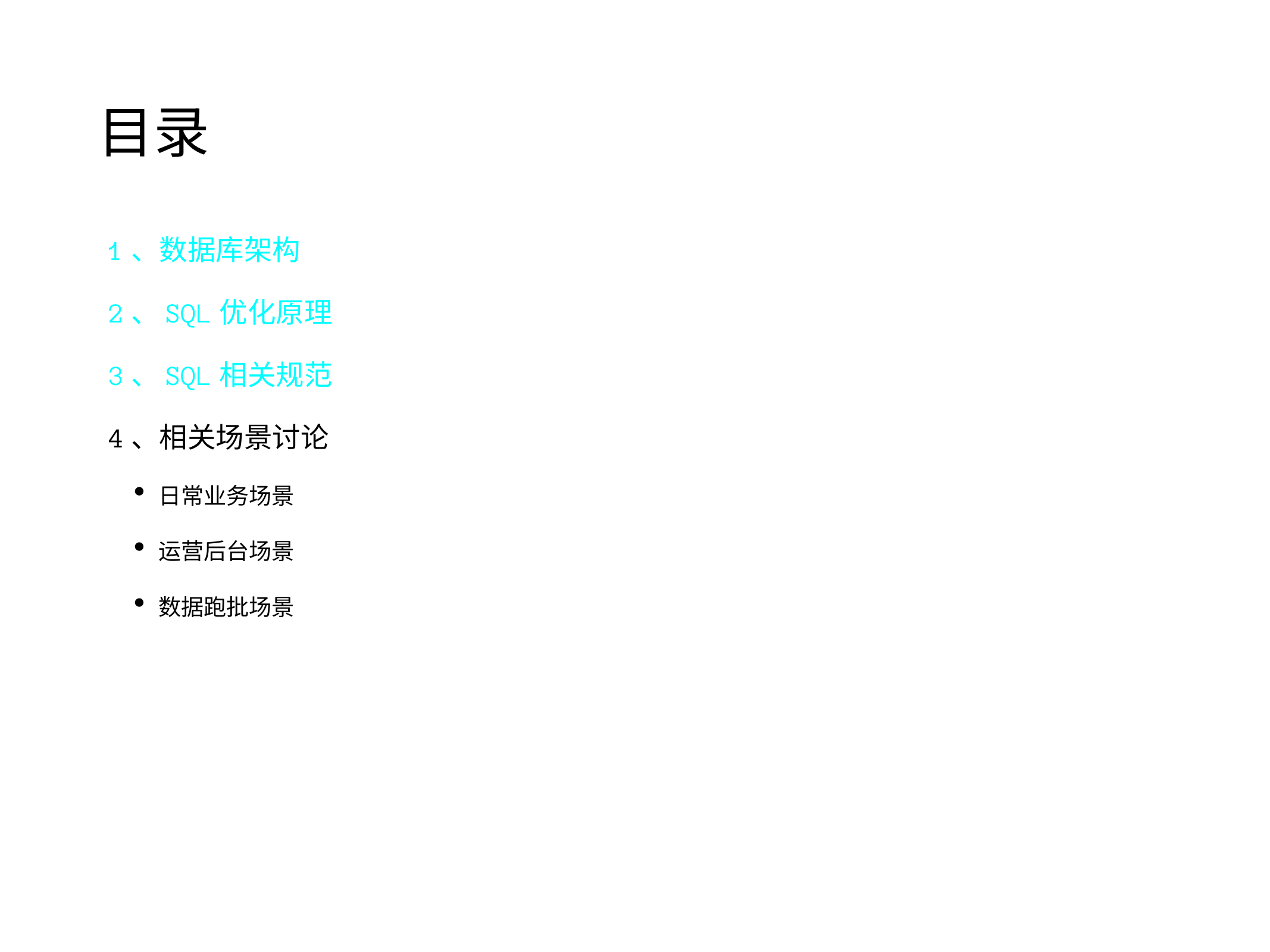

# 目录

1、数据库架构
2、SQL优化原理
3、SQL相关规范
4、相关场景讨论
日常业务场景
运营后台场景
数据跑批场景